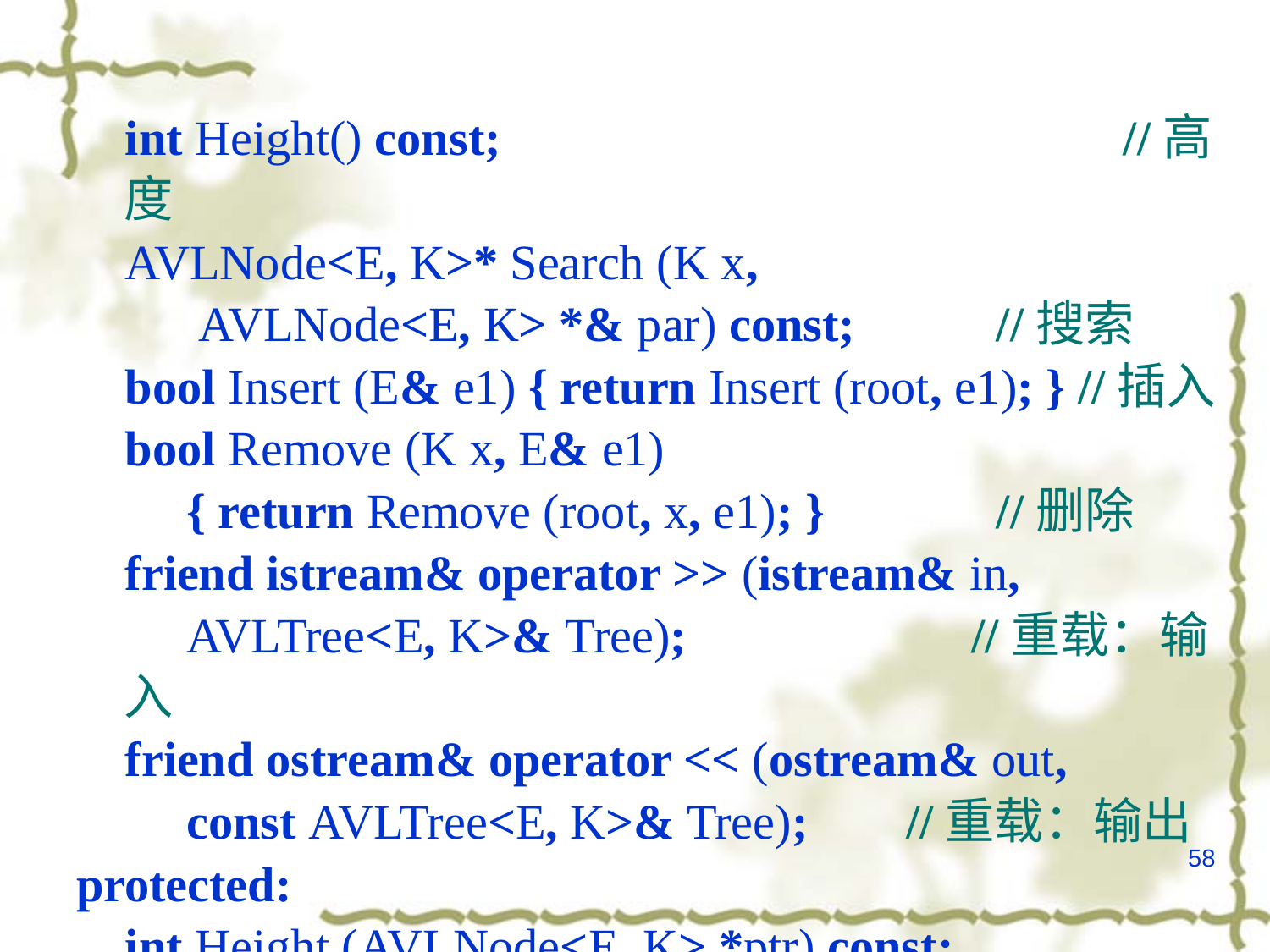

int Height() const; 				         //高度
    AVLNode<E, K>* Search (K x,
          AVLNode<E, K> *& par) const;	         //搜索
    bool Insert (E& e1) { return Insert (root, e1); } //插入
    bool Remove (K x, E& e1)
         { return Remove (root, x, e1); } 	         //删除
    friend istream& operator >> (istream& in,
         AVLTree<E, K>& Tree);		       //重载：输入
    friend ostream& operator << (ostream& out,
         const AVLTree<E, K>& Tree);        //重载：输出
protected:
    int Height (AVLNode<E, K> *ptr) const;
58